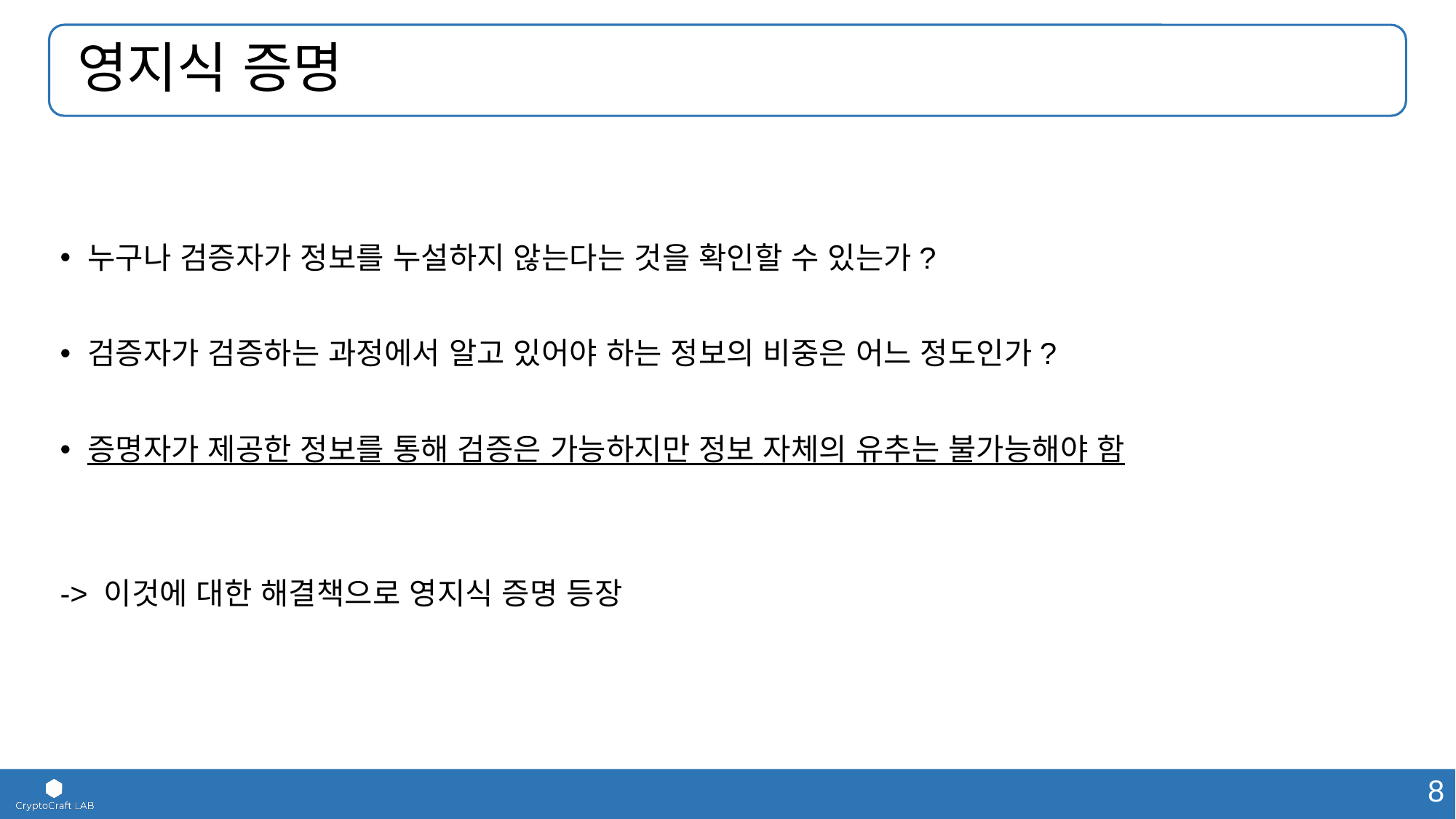

# 영지식 증명

누구나 검증자가 정보를 누설하지 않는다는 것을 확인할 수 있는가?

검증자가 검증하는 과정에서 알고 있어야 하는 정보의 비중은 어느 정도인가?

증명자가 제공한 정보를 통해 검증은 가능하지만 정보 자체의 유추는 불가능해야 함

-> 이것에 대한 해결책으로 영지식 증명 등장